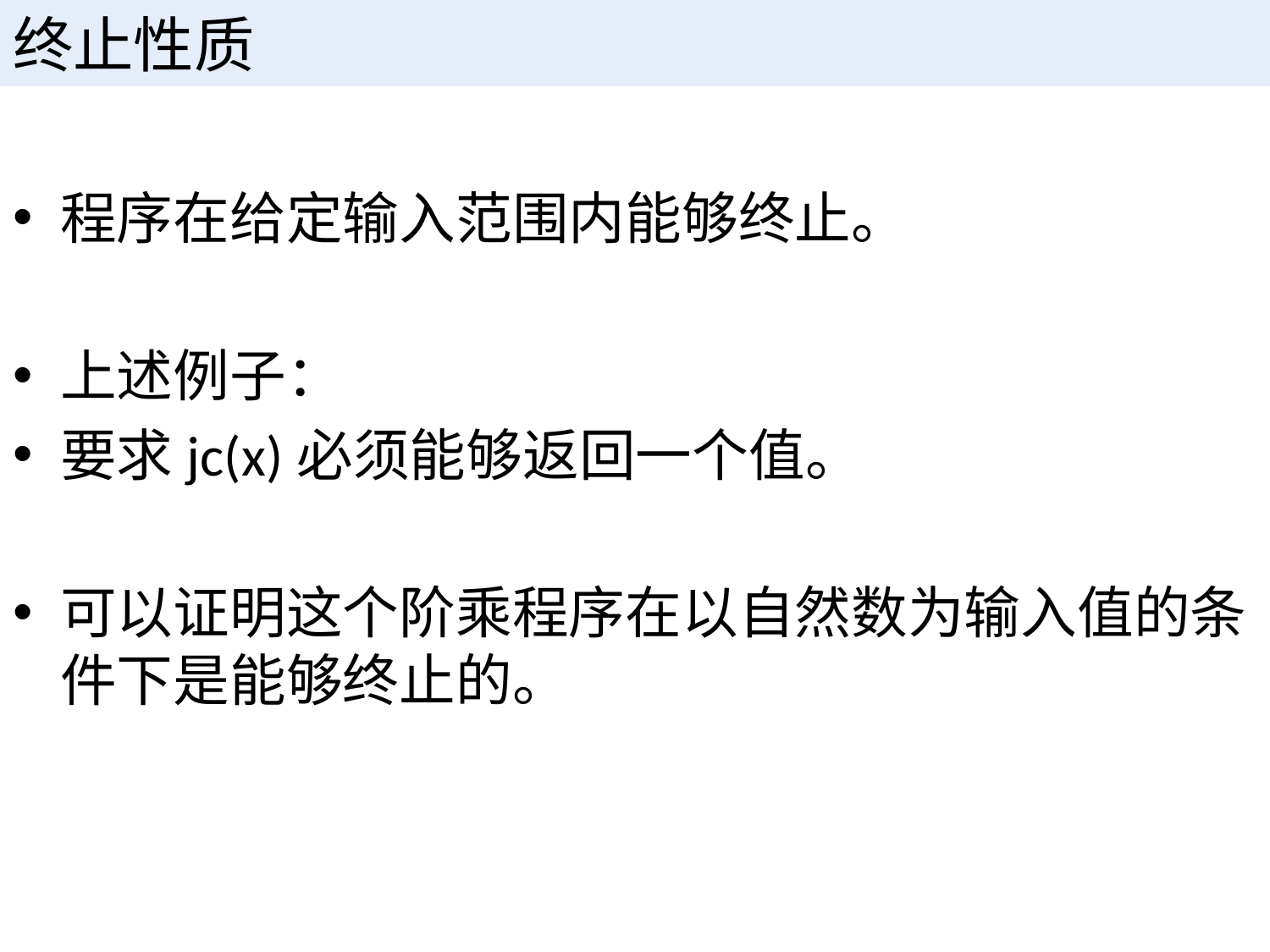

# 终止性质
程序在给定输入范围内能够终止。

上述例子：
要求jc(x)必须能够返回一个值。

可以证明这个阶乘程序在以自然数为输入值的条件下是能够终止的。